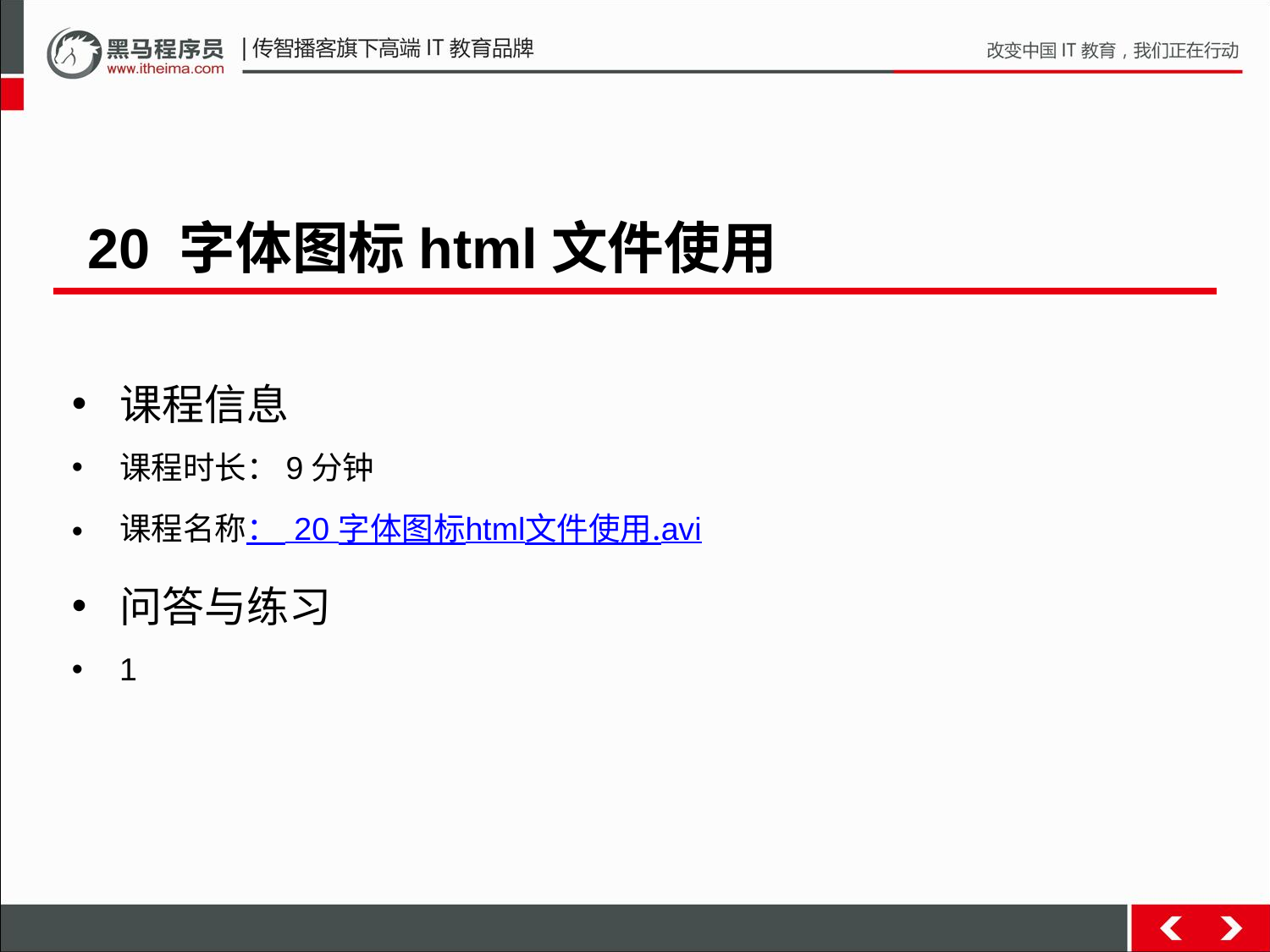

20 字体图标html文件使用
课程信息
课程时长：9分钟
课程名称：  20 字体图标html文件使用.avi
问答与练习
1